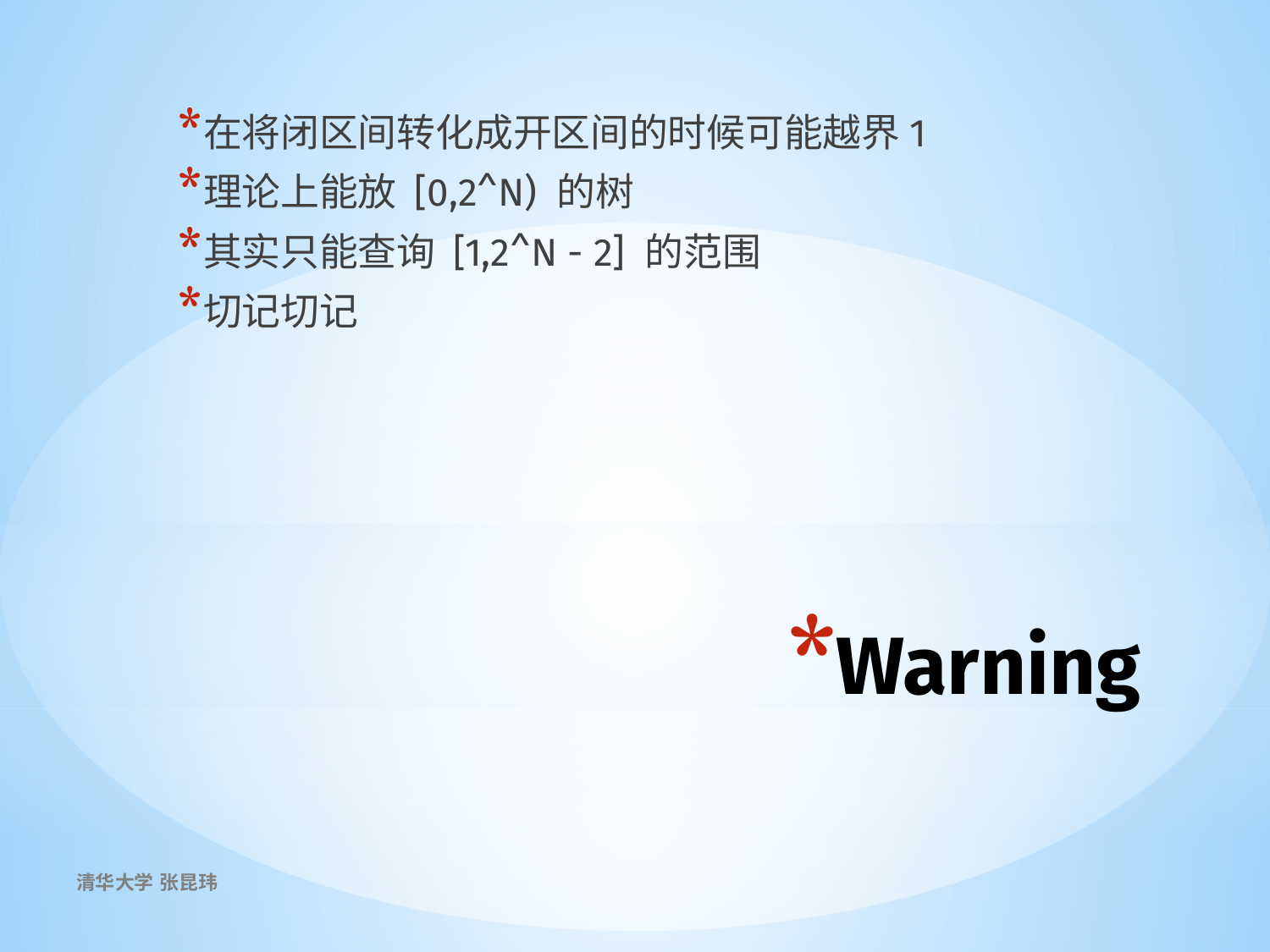

在将闭区间转化成开区间的时候可能越界1
理论上能放 [0,2^N) 的树
其实只能查询 [1,2^N - 2] 的范围
切记切记
# Warning
清华大学 张昆玮
32